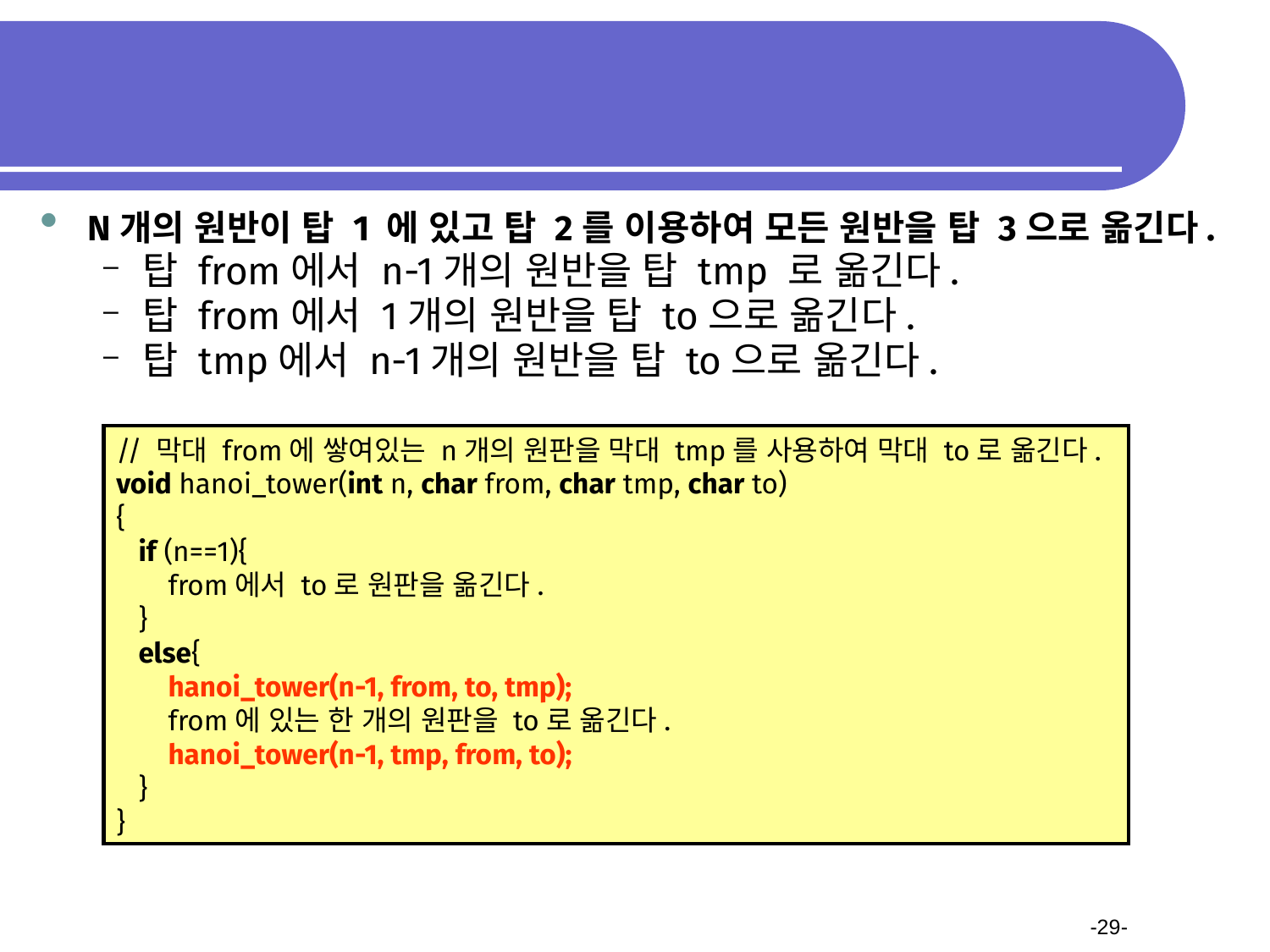

#
N개의 원반이 탑 1 에 있고 탑 2를 이용하여 모든 원반을 탑 3으로 옮긴다.
탑 from에서 n-1개의 원반을 탑 tmp 로 옮긴다.
탑 from에서 1개의 원반을 탑 to으로 옮긴다.
탑 tmp에서 n-1개의 원반을 탑 to으로 옮긴다.

// 막대 from에 쌓여있는 n개의 원판을 막대 tmp를 사용하여 막대 to로 옮긴다.
void hanoi_tower(int n, char from, char tmp, char to)
{
   if (n==1){
       from에서 to로 원판을 옮긴다.
   }
   else{
       hanoi_tower(n-1, from, to, tmp);
       from에 있는 한 개의 원판을 to로 옮긴다.
       hanoi_tower(n-1, tmp, from, to);
   }
}